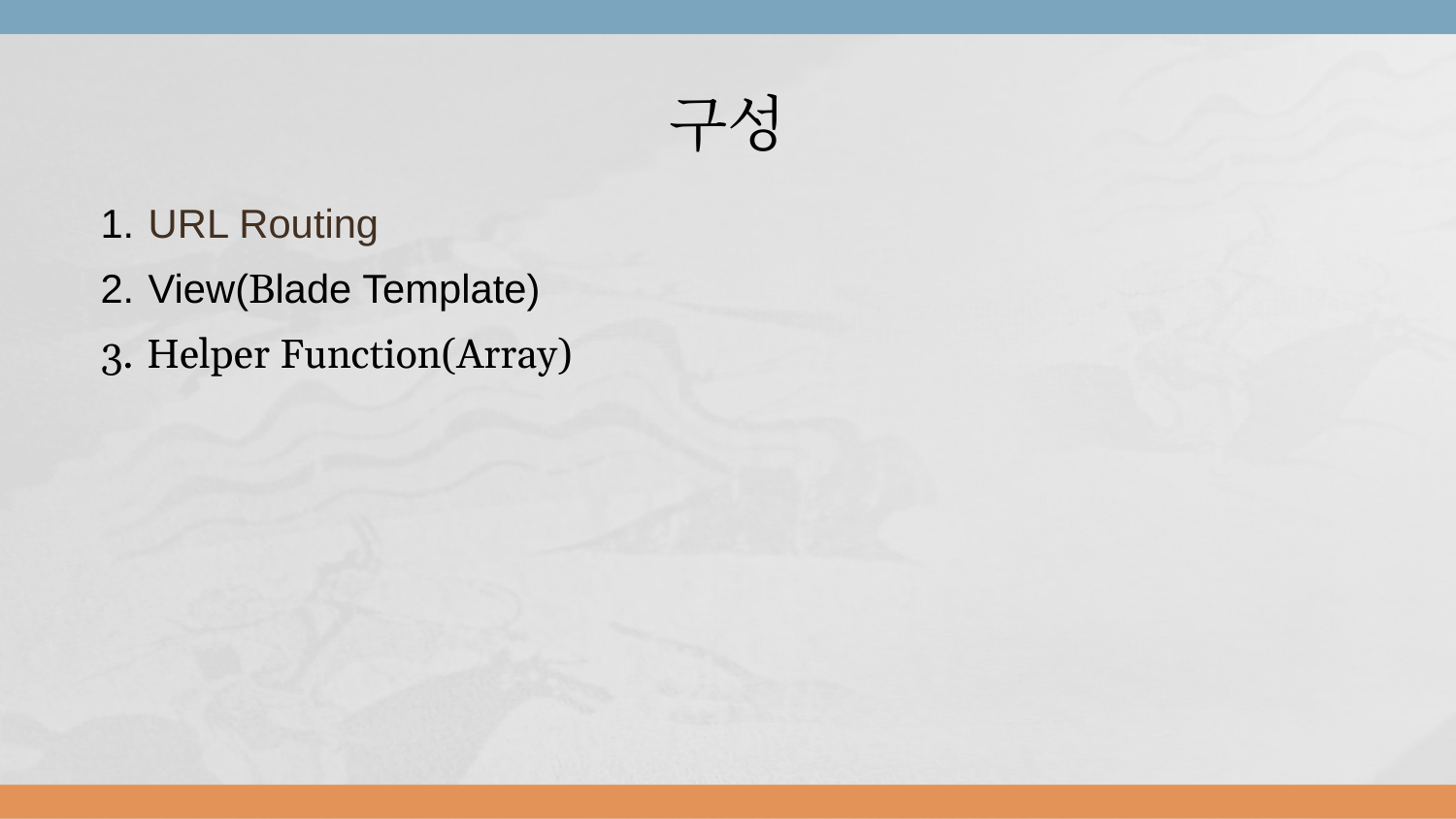

# 구성
 URL Routing
 View(Blade Template)
 Helper Function(Array)